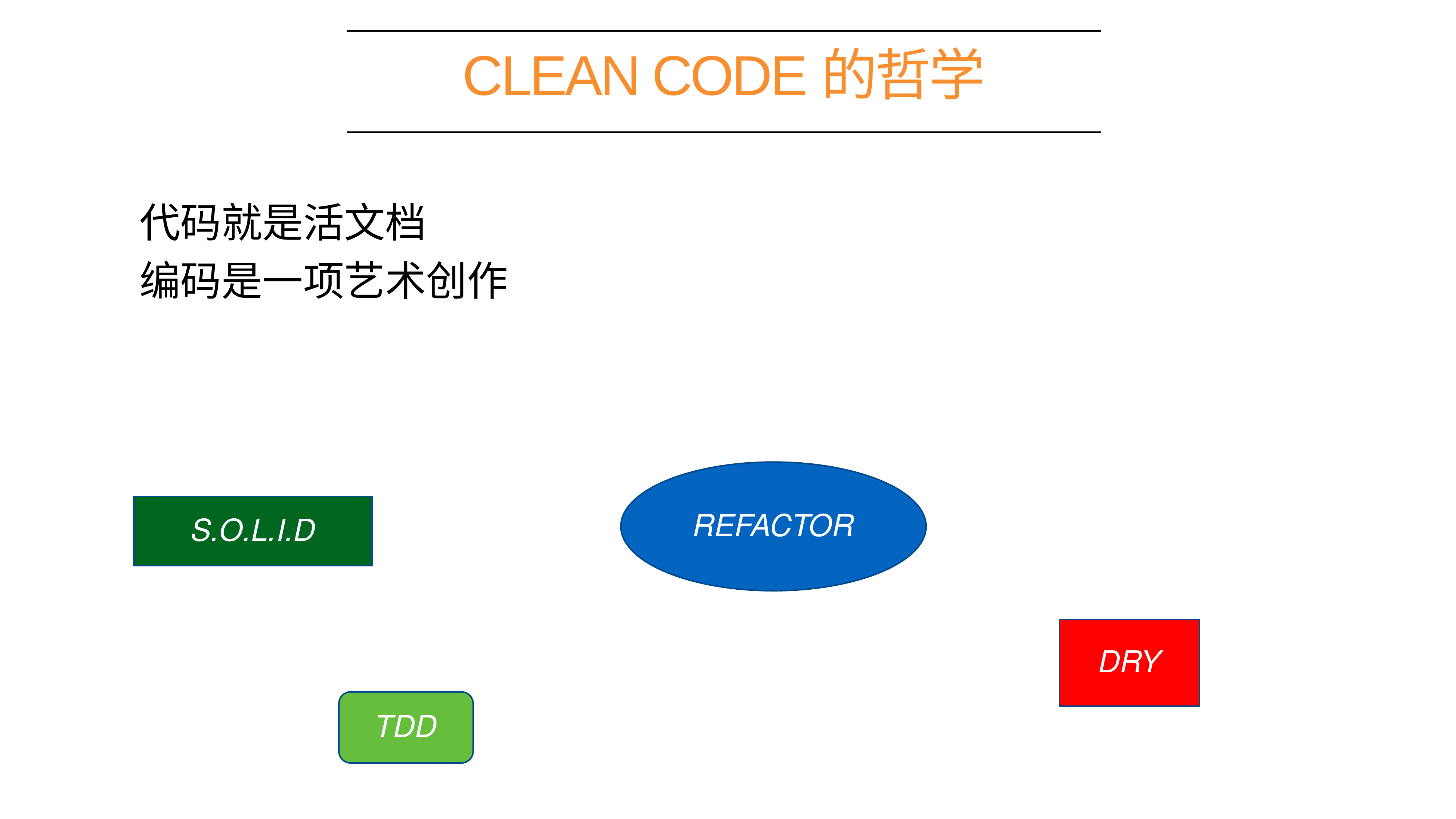

# Clean CODE的哲学
代码就是活文档
编码是一项艺术创作
REFACTOR
S.O.L.I.D
DRY
TDD